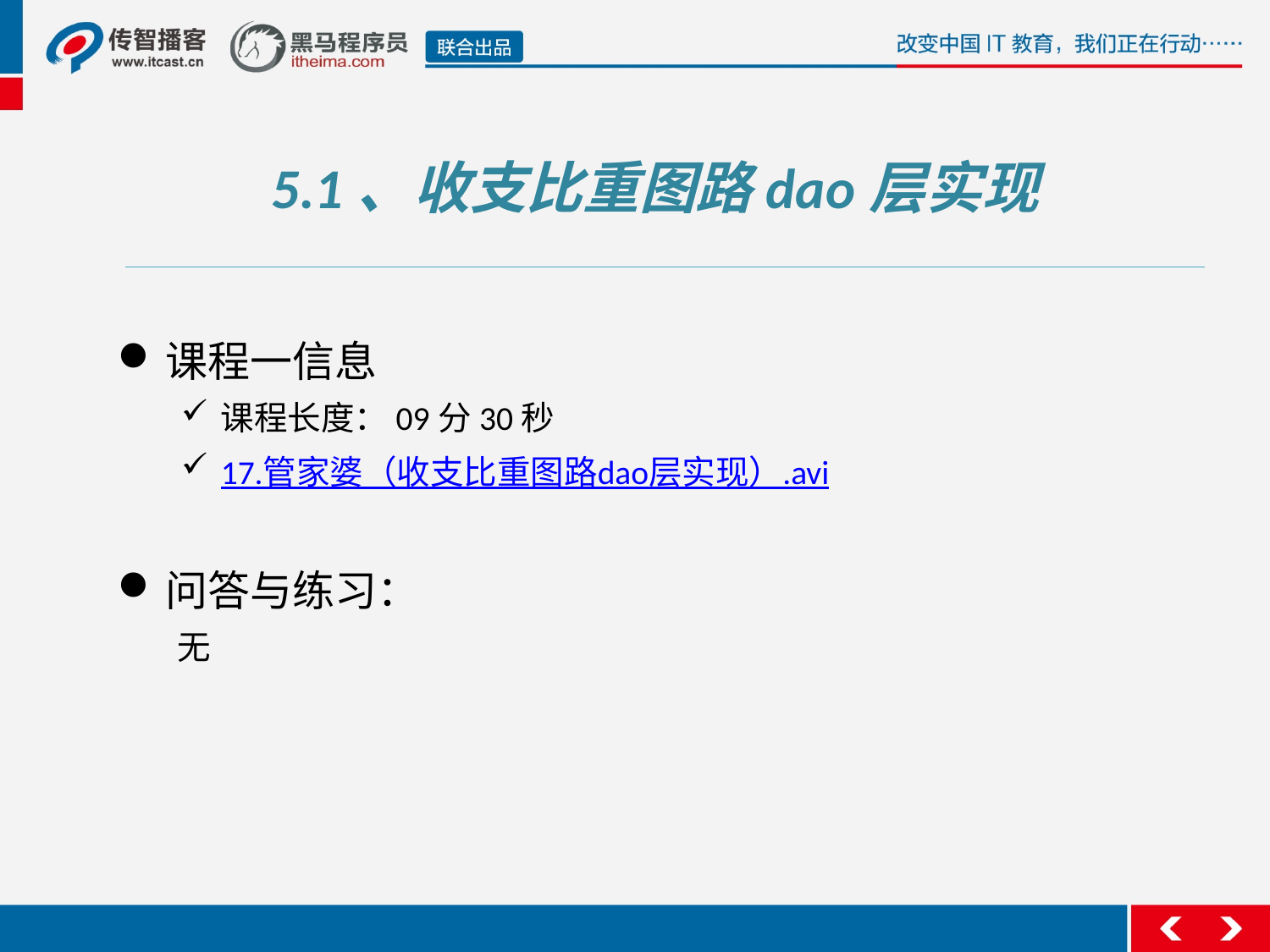

5.1、收支比重图路dao层实现

课程一信息
课程长度：09分30秒
17.管家婆（收支比重图路dao层实现）.avi

问答与练习：
       无